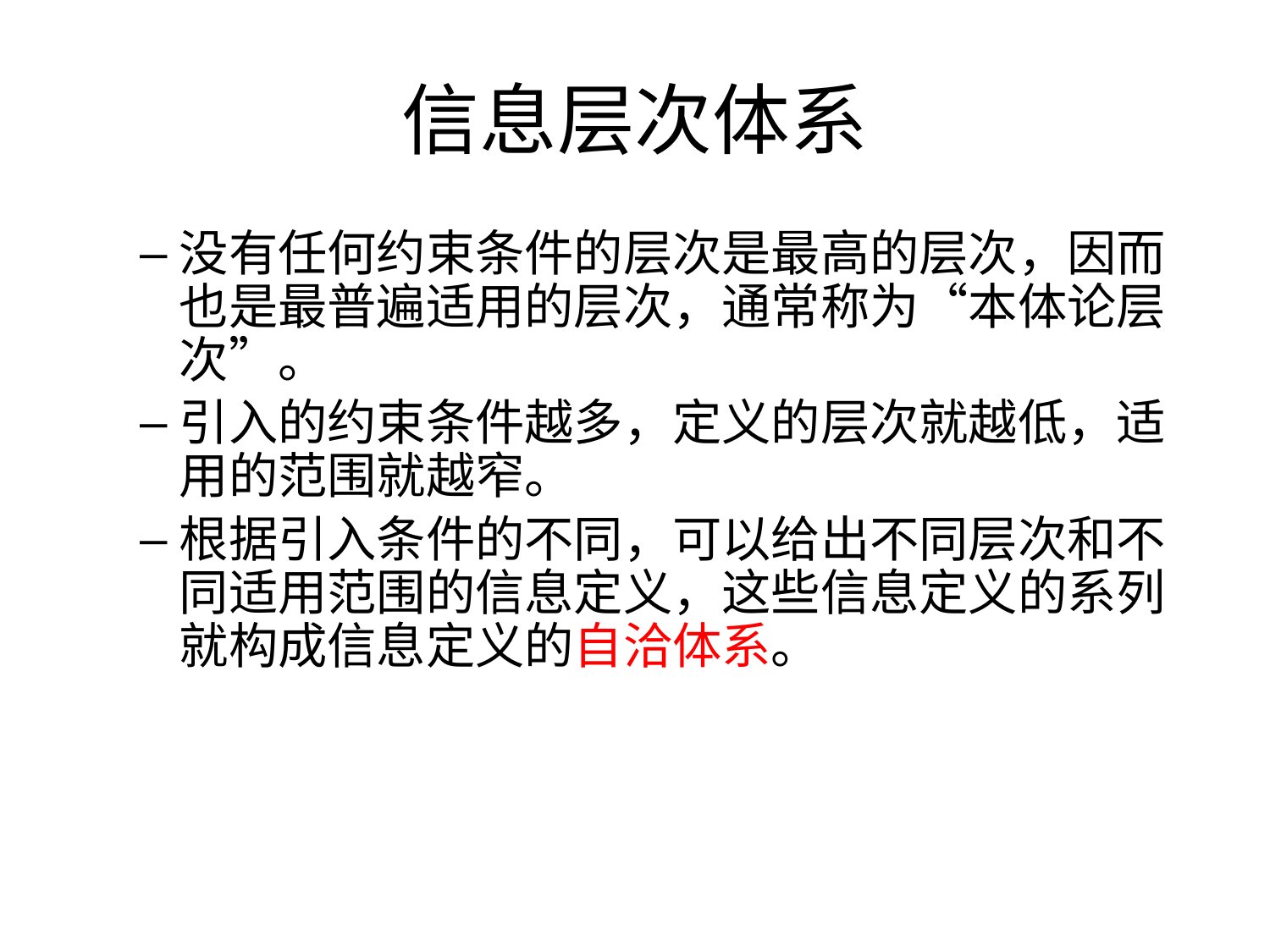

# 信息层次体系
没有任何约束条件的层次是最高的层次，因而也是最普遍适用的层次，通常称为“本体论层次”。
引入的约束条件越多，定义的层次就越低，适用的范围就越窄。
根据引入条件的不同，可以给出不同层次和不同适用范围的信息定义，这些信息定义的系列就构成信息定义的自洽体系。